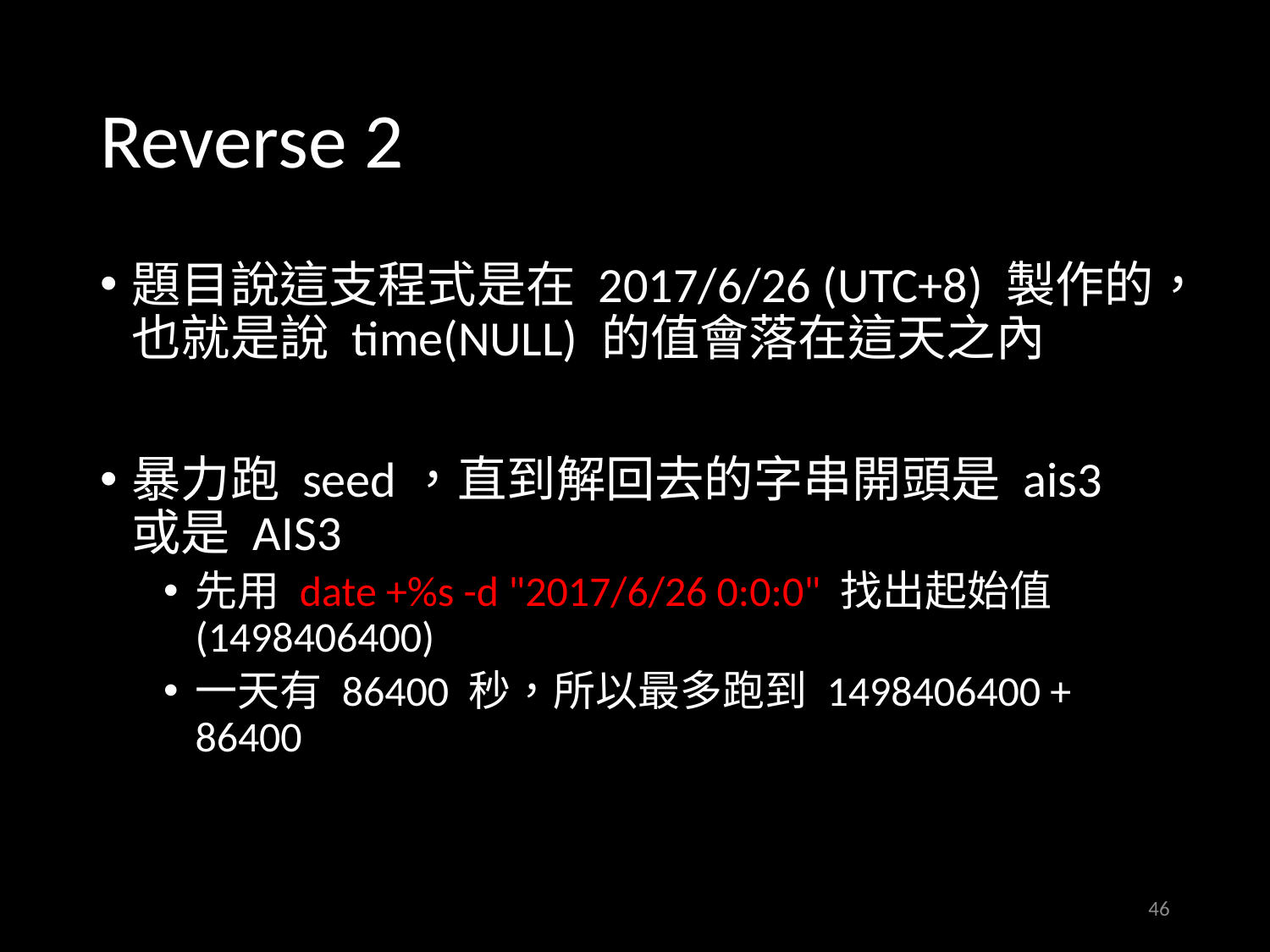

# Reverse 2
題目說這支程式是在 2017/6/26 (UTC+8) 製作的，也就是說 time(NULL) 的值會落在這天之內

暴力跑 seed，直到解回去的字串開頭是 ais3 或是 AIS3
先用 date +%s -d "2017/6/26 0:0:0" 找出起始值 (1498406400)
一天有 86400 秒，所以最多跑到 1498406400 + 86400

46